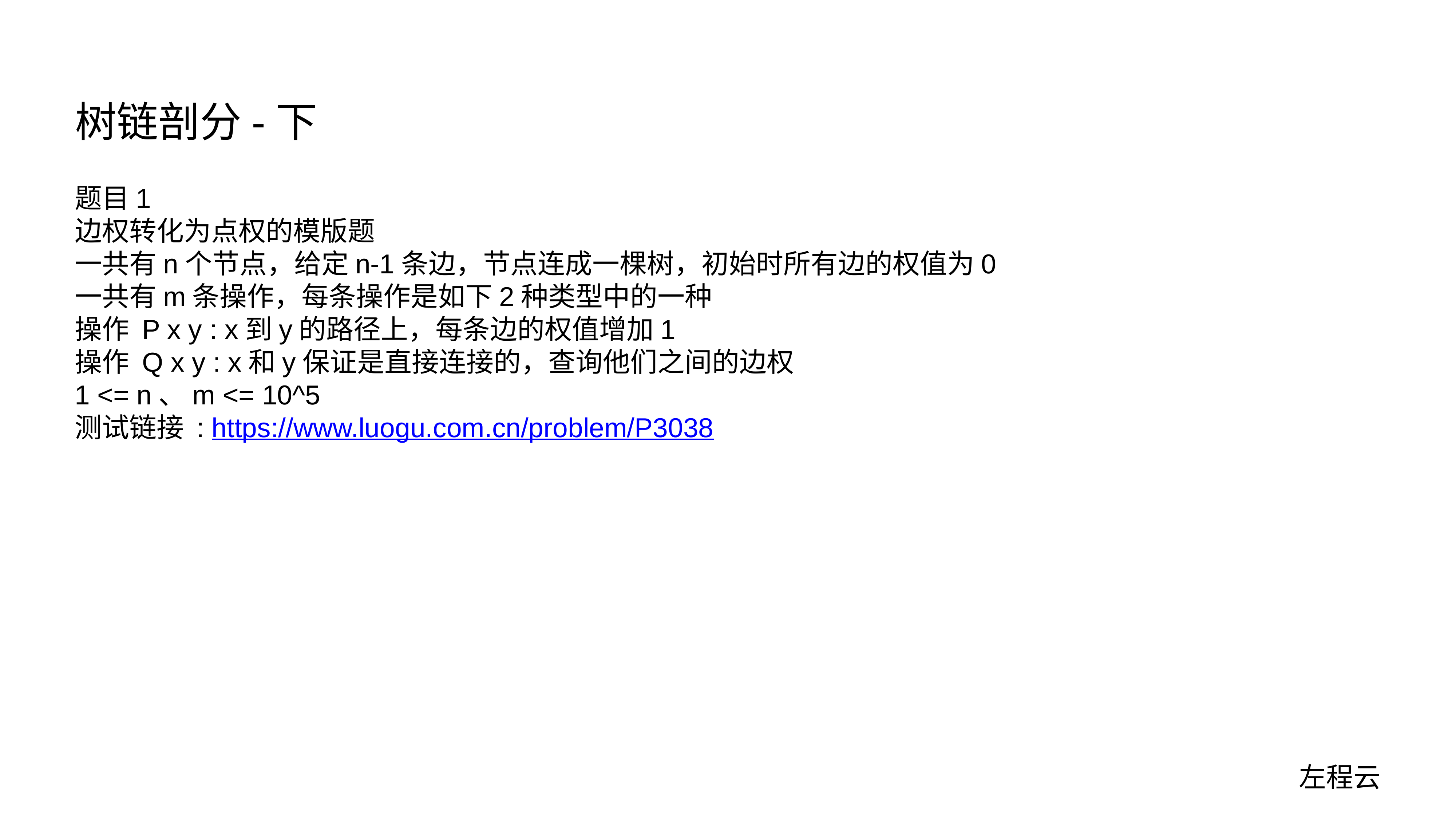

# 树链剖分-下
题目1
边权转化为点权的模版题
一共有n个节点，给定n-1条边，节点连成一棵树，初始时所有边的权值为0
一共有m条操作，每条操作是如下2种类型中的一种
操作 P x y : x到y的路径上，每条边的权值增加1
操作 Q x y : x和y保证是直接连接的，查询他们之间的边权
1 <= n、m <= 10^5
测试链接 : https://www.luogu.com.cn/problem/P3038
左程云